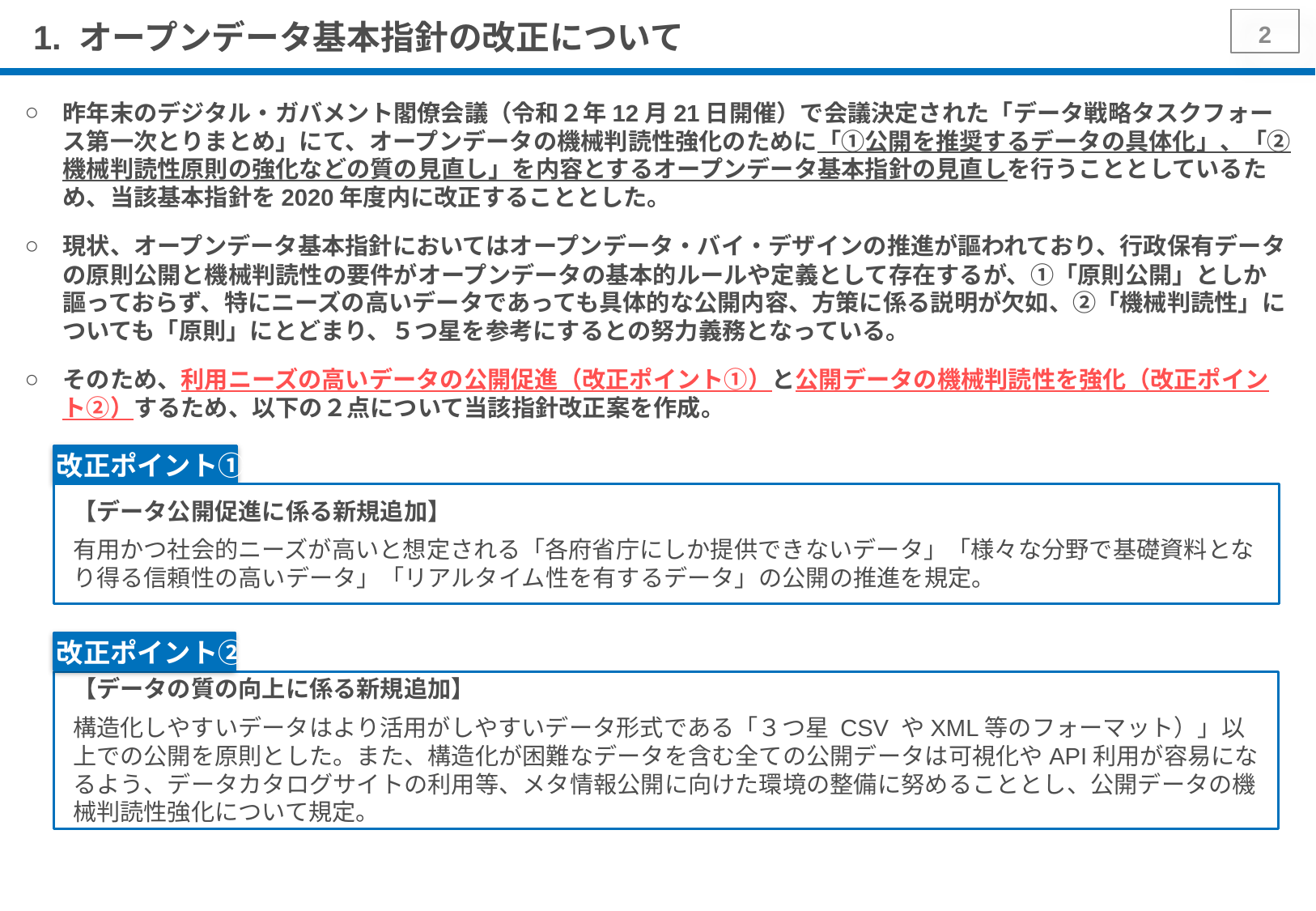

# 1. オープンデータ基本指針の改正について
2
昨年末のデジタル・ガバメント閣僚会議（令和２年12月21日開催）で会議決定された「データ戦略タスクフォース第一次とりまとめ」にて、オープンデータの機械判読性強化のために「①公開を推奨するデータの具体化」、「②機械判読性原則の強化などの質の見直し」を内容とするオープンデータ基本指針の見直しを行うこととしているため、当該基本指針を2020年度内に改正することとした。
現状、オープンデータ基本指針においてはオープンデータ・バイ・デザインの推進が謳われており、行政保有データの原則公開と機械判読性の要件がオープンデータの基本的ルールや定義として存在するが、①「原則公開」としか謳っておらず、特にニーズの高いデータであっても具体的な公開内容、方策に係る説明が欠如、②「機械判読性」についても「原則」にとどまり、５つ星を参考にするとの努力義務となっている。
そのため、利用ニーズの高いデータの公開促進（改正ポイント①）と公開データの機械判読性を強化（改正ポイント②）するため、以下の２点について当該指針改正案を作成。

改正ポイント①
【データ公開促進に係る新規追加】
有用かつ社会的ニーズが高いと想定される「各府省庁にしか提供できないデータ」「様々な分野で基礎資料となり得る信頼性の高いデータ」「リアルタイム性を有するデータ」の公開の推進を規定。

改正ポイント②
【データの質の向上に係る新規追加】
構造化しやすいデータはより活用がしやすいデータ形式である「３つ星 CSV やXML等のフォーマット）」以上での公開を原則とした。また、構造化が困難なデータを含む全ての公開データは可視化やAPI利用が容易になるよう、データカタログサイトの利用等、メタ情報公開に向けた環境の整備に努めることとし、公開データの機械判読性強化について規定。